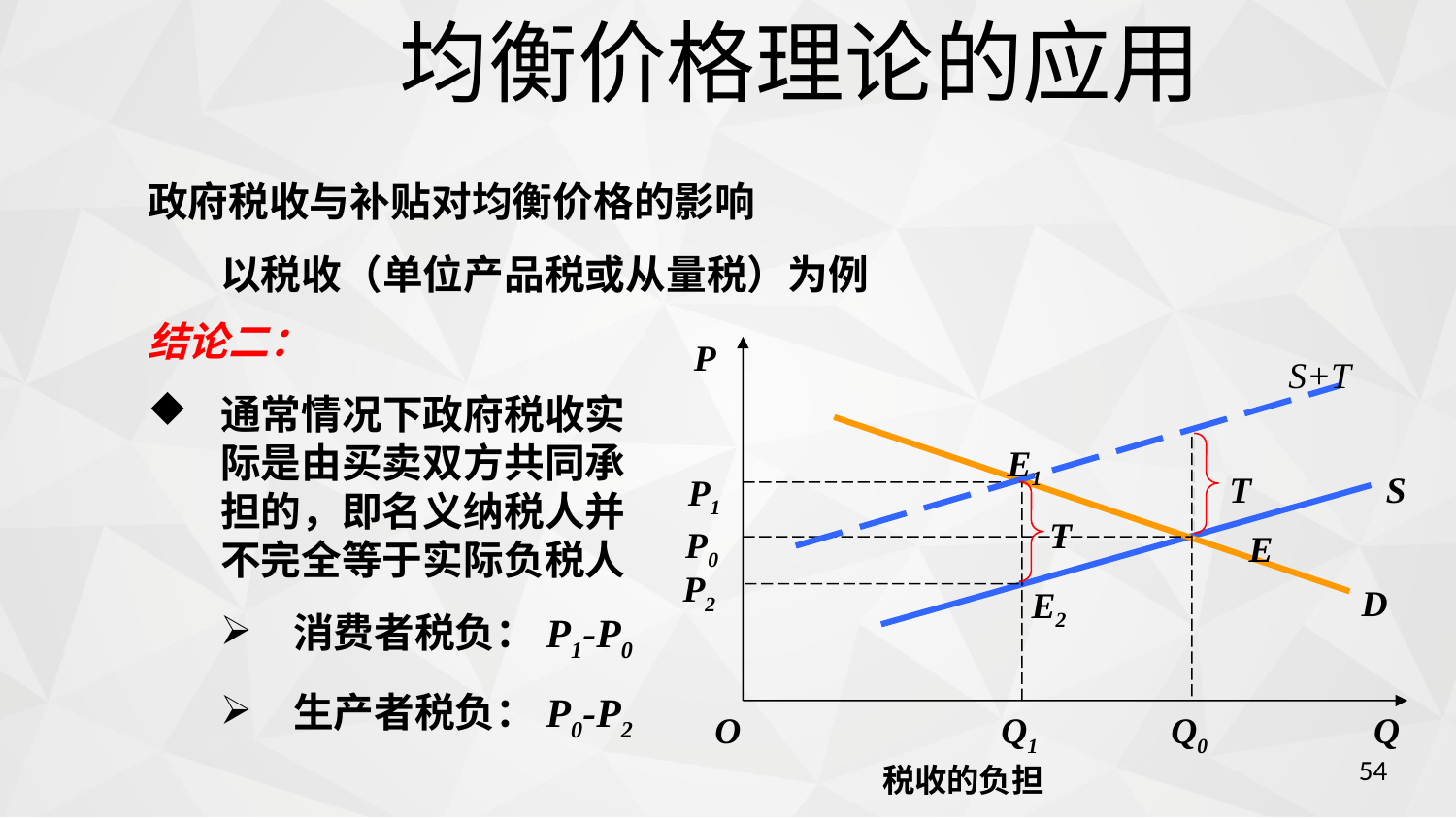

均衡价格理论的应用
政府税收与补贴对均衡价格的影响
	以税收（单位产品税或从量税）为例
结论二：
通常情况下政府税收实际是由买卖双方共同承担的，即名义纳税人并不完全等于实际负税人
消费者税负：P1-P0
生产者税负：P0-P2
P

S+T

  E1

S
  T
P1

  T
P0
 E

P2
D
  E2

O

Q1
Q0
Q
 54
税收的负担